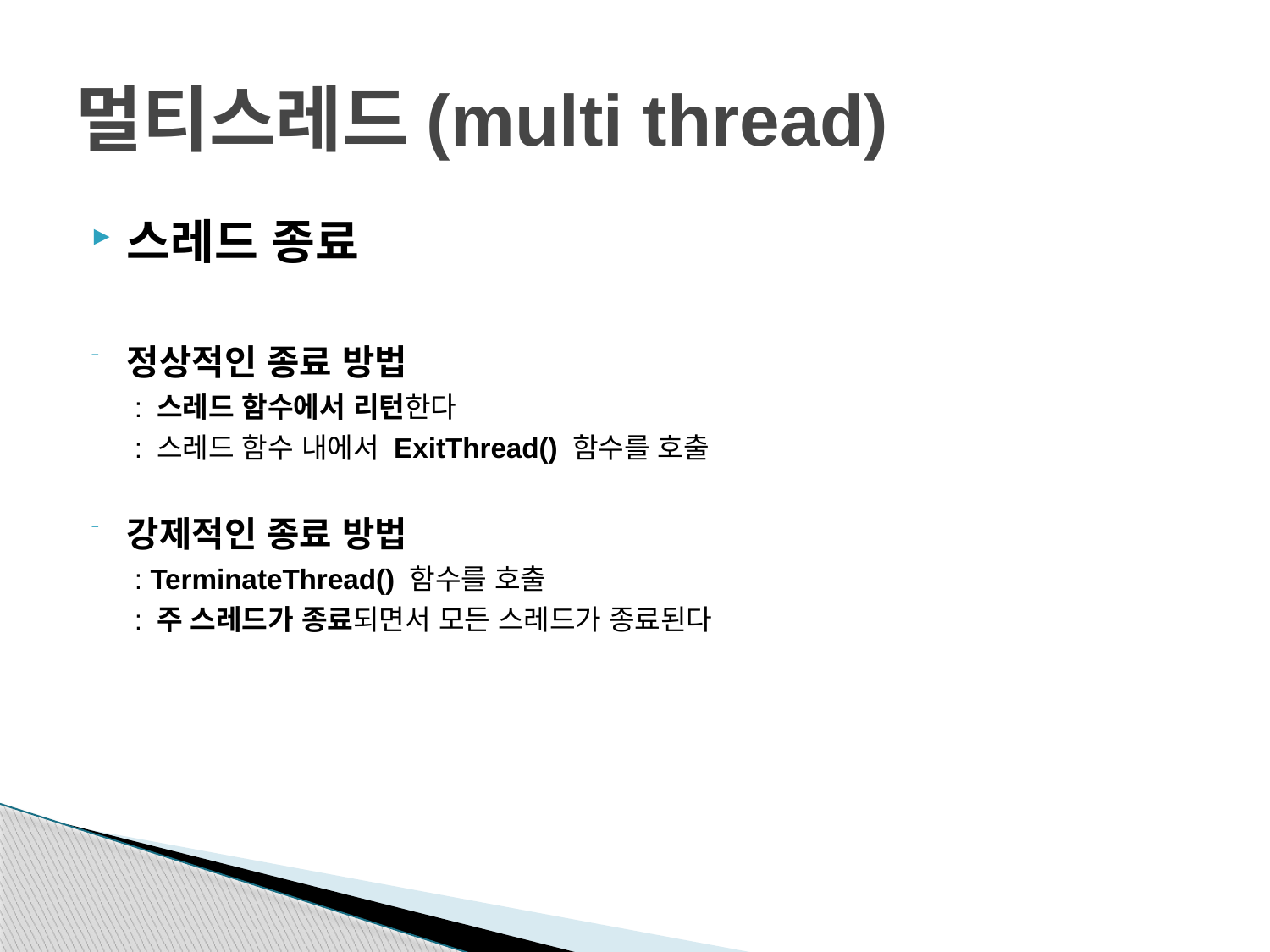

# 멀티스레드(multi thread)
스레드 종료

정상적인 종료 방법
	 : 스레드 함수에서 리턴한다
	 : 스레드 함수 내에서 ExitThread() 함수를 호출

강제적인 종료 방법
	 : TerminateThread() 함수를 호출
	 : 주 스레드가 종료되면서 모든 스레드가 종료된다